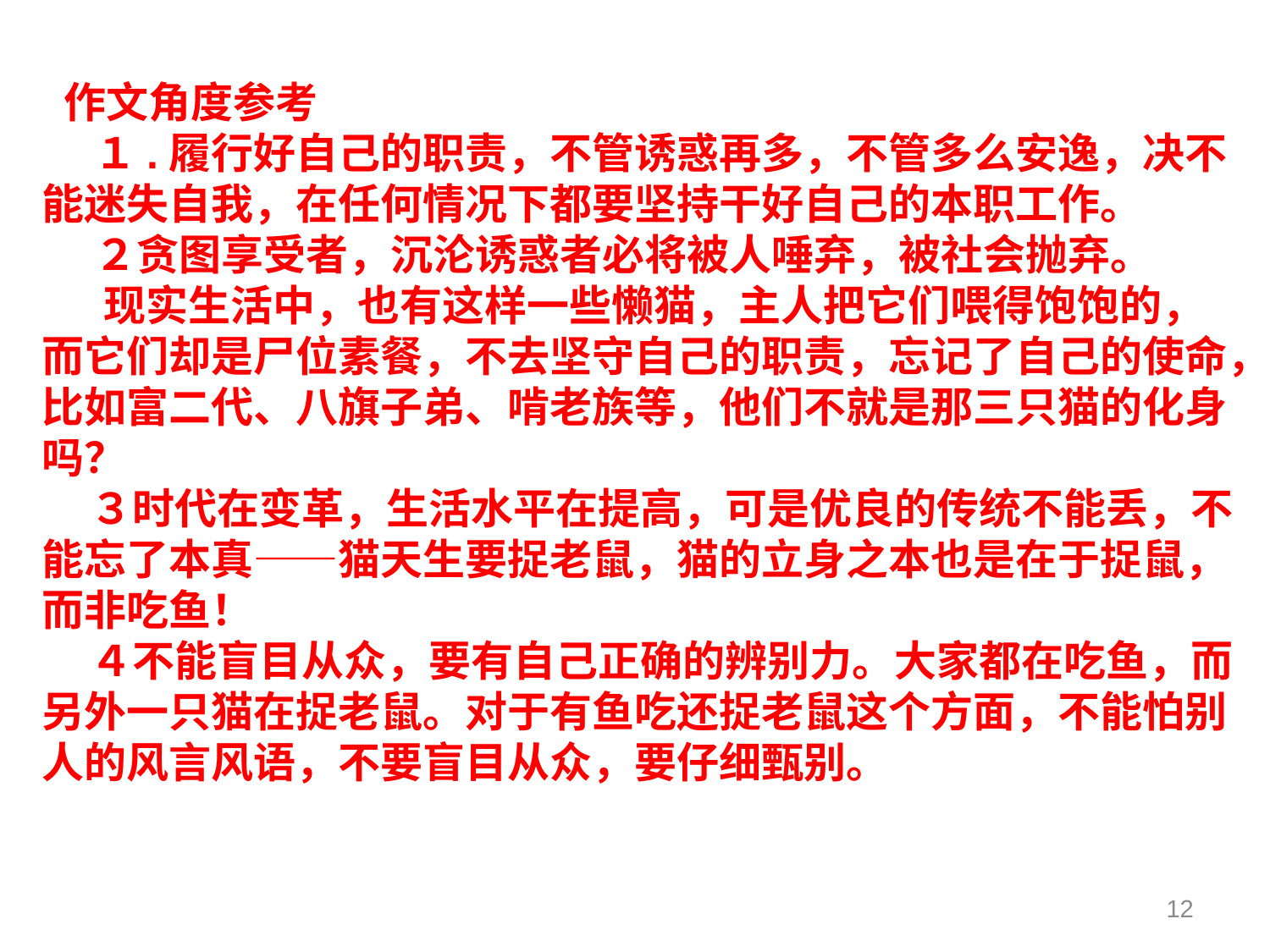

作文角度参考
 　１.履行好自己的职责，不管诱惑再多，不管多么安逸，决不能迷失自我，在任何情况下都要坚持干好自己的本职工作。
 　２贪图享受者，沉沦诱惑者必将被人唾弃，被社会抛弃。
 　 现实生活中，也有这样一些懒猫，主人把它们喂得饱饱的，而它们却是尸位素餐，不去坚守自己的职责，忘记了自己的使命，比如富二代、八旗子弟、啃老族等，他们不就是那三只猫的化身吗？
     ３时代在变革，生活水平在提高，可是优良的传统不能丢，不能忘了本真——猫天生要捉老鼠，猫的立身之本也是在于捉鼠，而非吃鱼！
     ４不能盲目从众，要有自己正确的辨别力。大家都在吃鱼，而另外一只猫在捉老鼠。对于有鱼吃还捉老鼠这个方面，不能怕别人的风言风语，不要盲目从众，要仔细甄别。
12